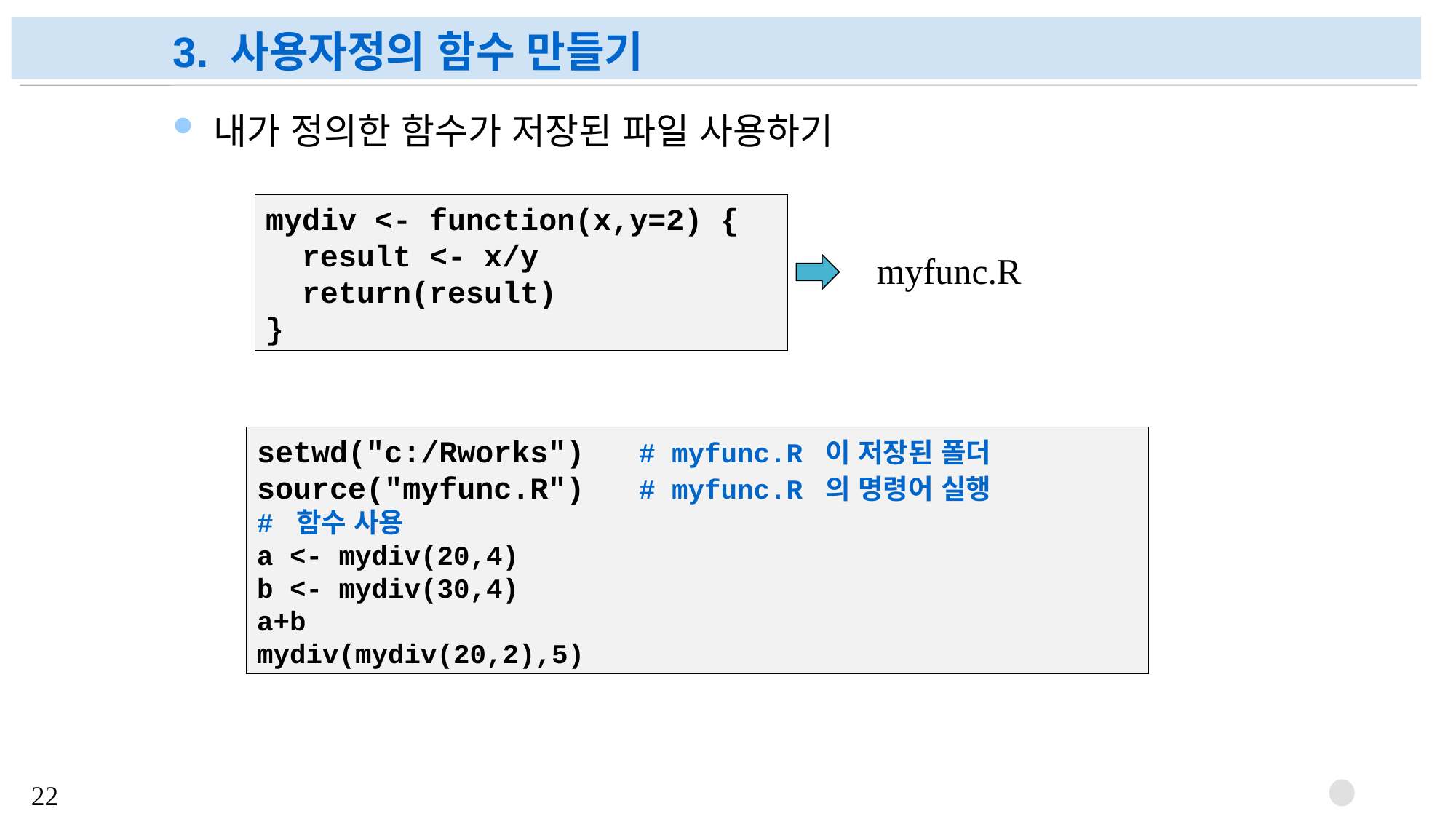

# 3. 사용자정의 함수 만들기
내가 정의한 함수가 저장된 파일 사용하기
mydiv <- function(x,y=2) {
  result <- x/y
  return(result)
}
myfunc.R

setwd("c:/Rworks")   # myfunc.R 이 저장된 폴더
source("myfunc.R")   # myfunc.R 의 명령어 실행
# 함수 사용
a <- mydiv(20,4)
b <- mydiv(30,4)
a+b
mydiv(mydiv(20,2),5)